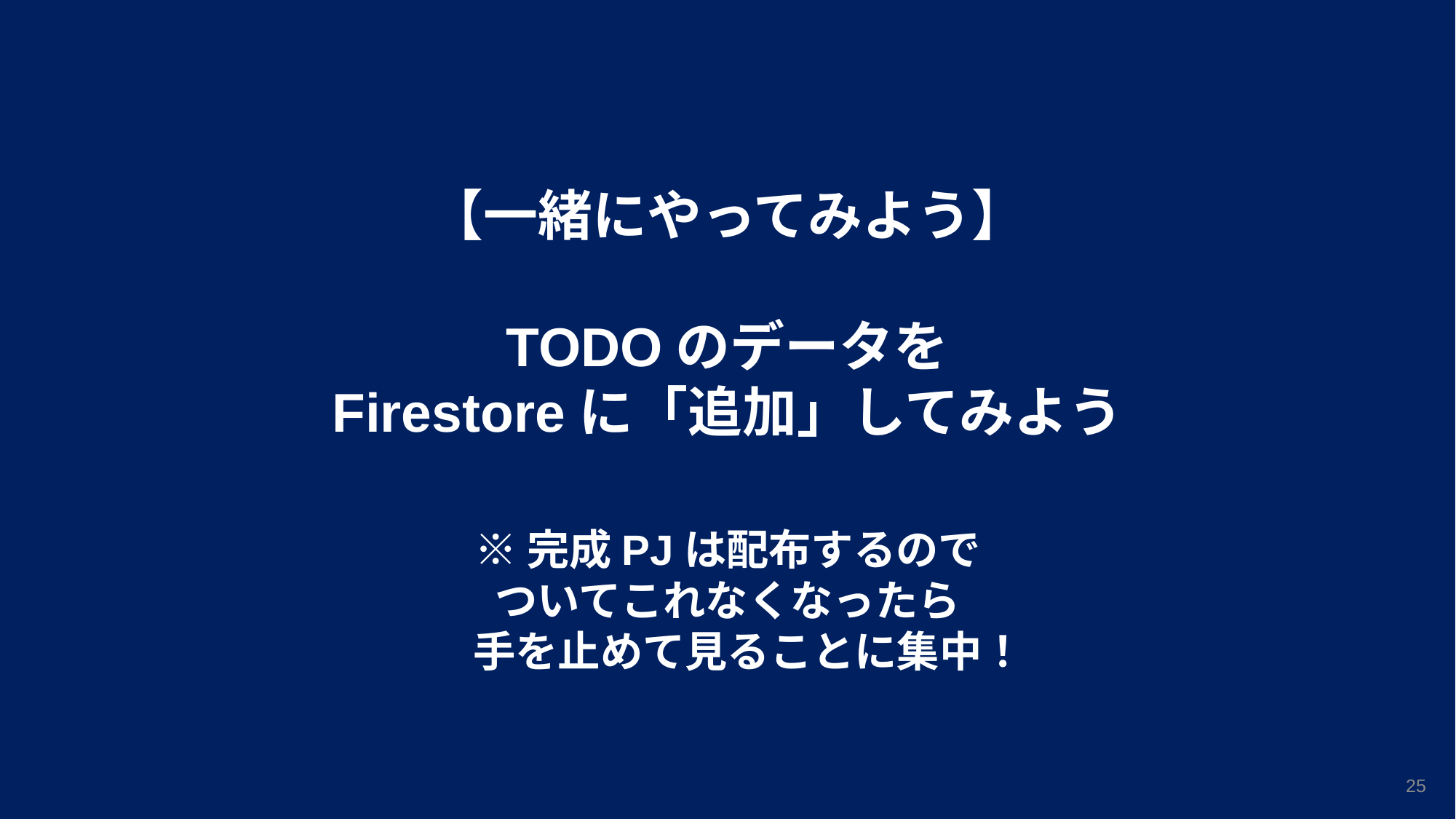

【一緒にやってみよう】

TODOのデータを
Firestoreに「追加」してみよう

※完成PJは配布するので
ついてこれなくなったら
　手を止めて見ることに集中！
25